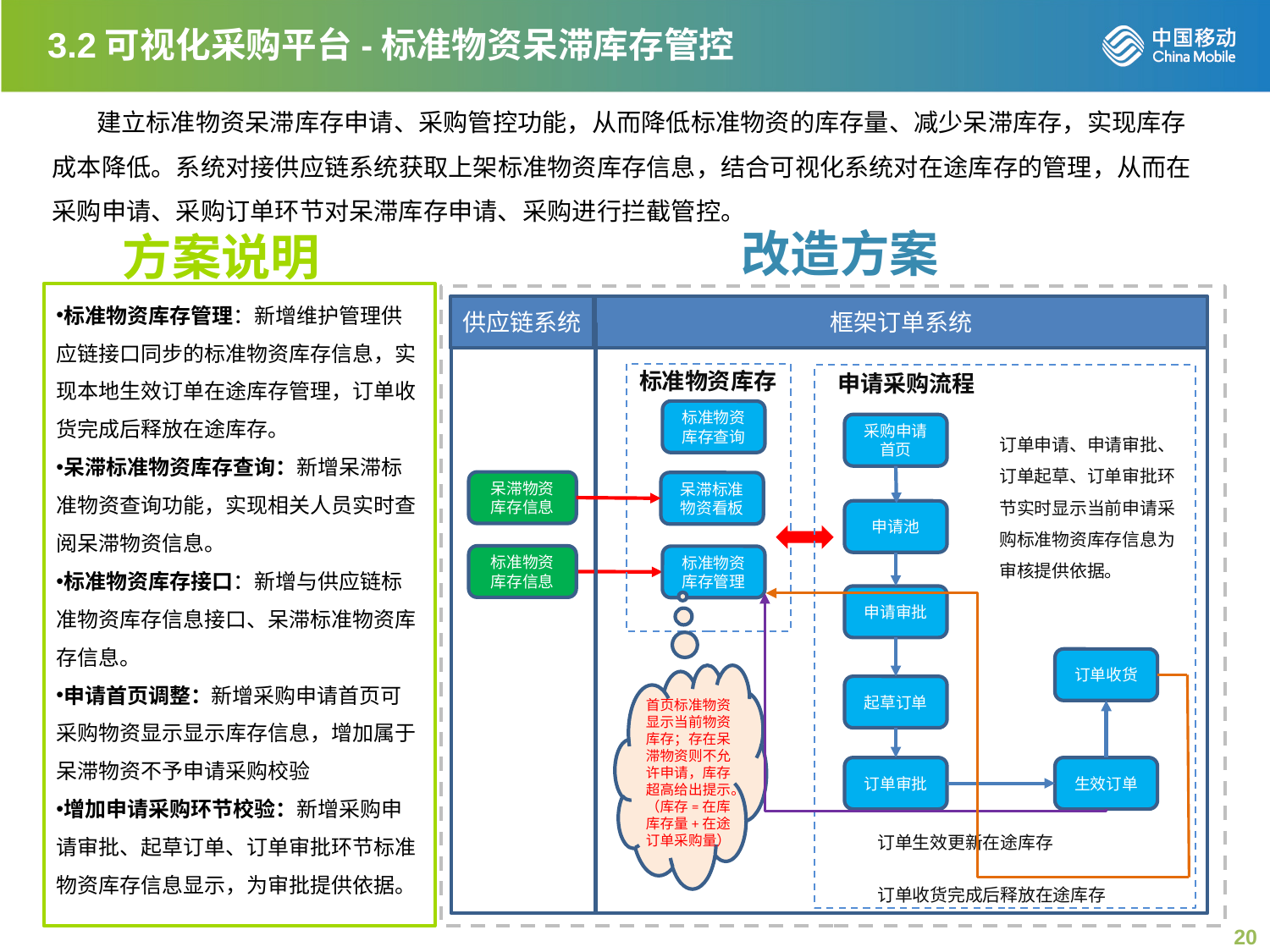

3.2可视化采购平台-标准物资呆滞库存管控
       建立标准物资呆滞库存申请、采购管控功能，从而降低标准物资的库存量、减少呆滞库存，实现库存成本降低。系统对接供应链系统获取上架标准物资库存信息，结合可视化系统对在途库存的管理，从而在采购申请、采购订单环节对呆滞库存申请、采购进行拦截管控。
1.   3业务精细化管理能力提升
改造方案
方案说明
标准物资库存管理：新增维护管理供应链接口同步的标准物资库存信息，实现本地生效订单在途库存管理，订单收货完成后释放在途库存。
呆滞标准物资库存查询：新增呆滞标准物资查询功能，实现相关人员实时查阅呆滞物资信息。
标准物资库存接口：新增与供应链标准物资库存信息接口、呆滞标准物资库存信息。
申请首页调整：新增采购申请首页可采购物资显示显示库存信息，增加属于呆滞物资不予申请采购校验
增加申请采购环节校验：新增采购申请审批、起草订单、订单审批环节标准物资库存信息显示，为审批提供依据。

供应链系统
框架订单系统

标准物资库存
申请采购流程

标准物资库存查询
采购申请首页
订单申请、申请审批、订单起草、订单审批环节实时显示当前申请采购标准物资库存信息为审核提供依据。
呆滞物资库存信息
呆滞标准物资看板
申请池

标准物资库存信息
标准物资库存管理
申请审批
订单收货

起草订单
首页标准物资显示当前物资库存；存在呆滞物资则不允许申请，库存超高给出提示。（库存=在库库存量+在途订单采购量）
订单审批
生效订单
订单生效更新在途库存
订单收货完成后释放在途库存